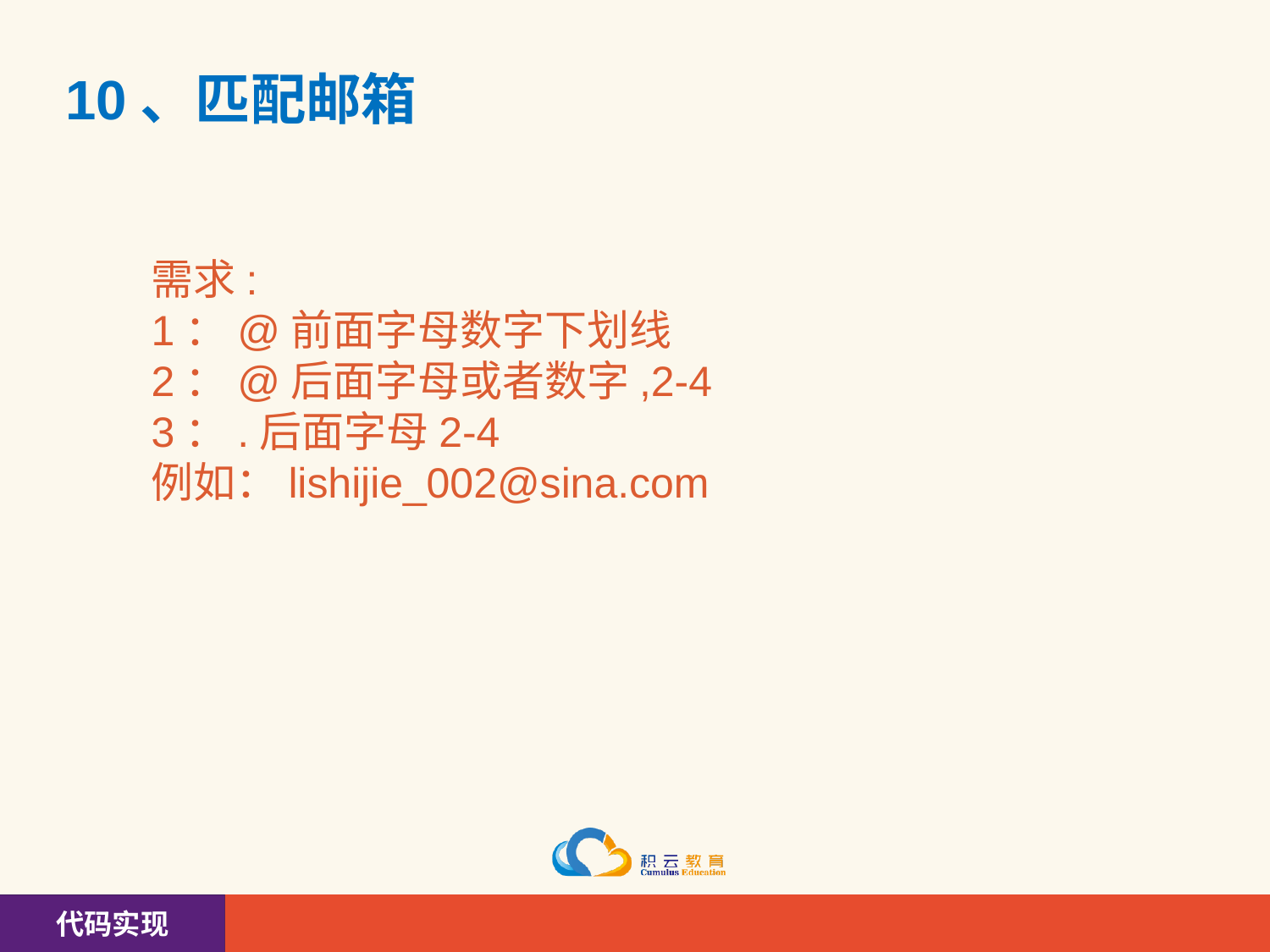

# 10、匹配邮箱
需求:
1：@前面字母数字下划线
2：@后面字母或者数字,2-4
3：.后面字母2-4
例如：lishijie_002@sina.com